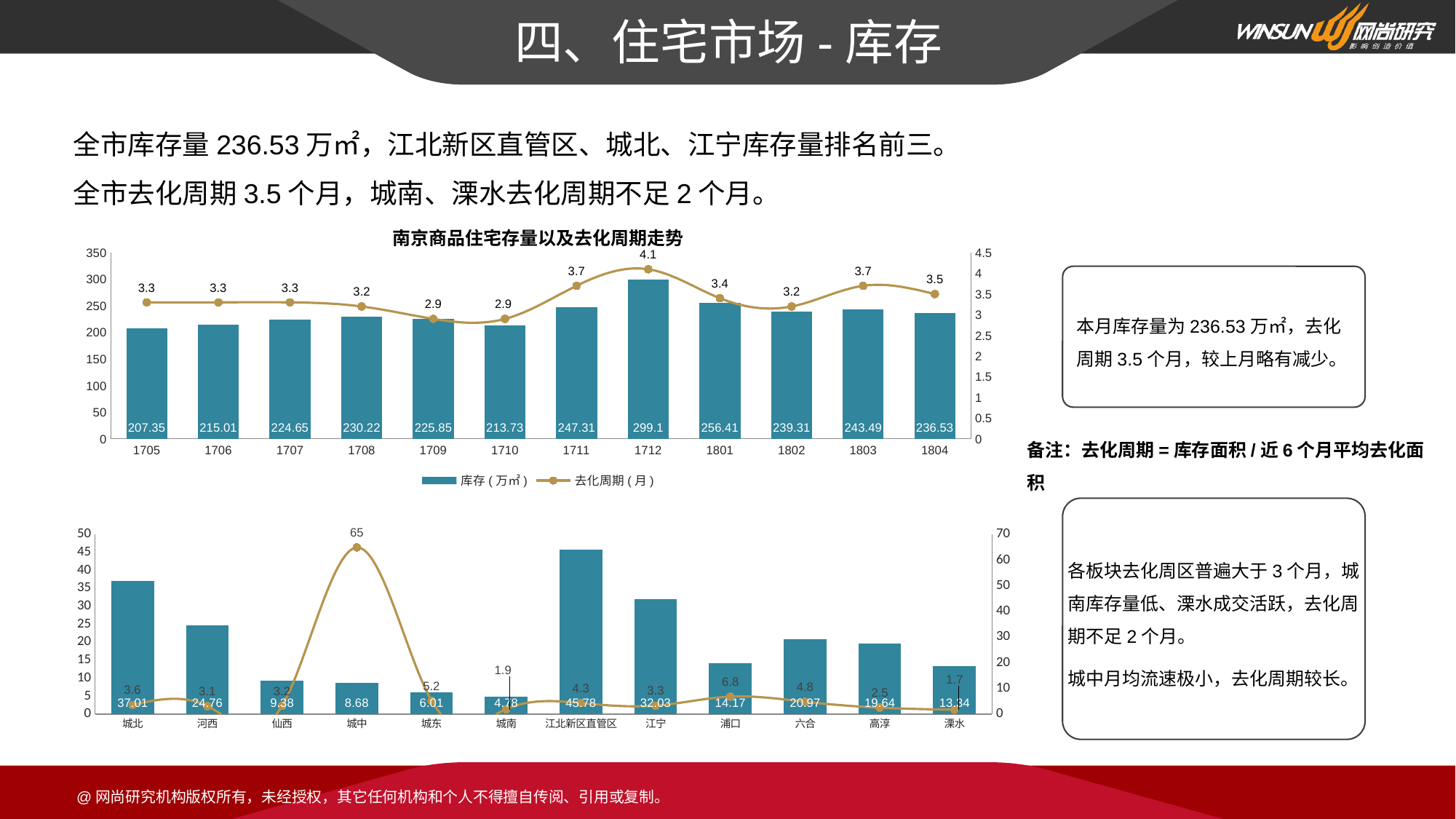

# 四、住宅市场-库存
全市库存量236.53万㎡，江北新区直管区、城北、江宁库存量排名前三。
全市去化周期3.5个月，城南、溧水去化周期不足2个月。

### Chart

| Category | 库存(万㎡) | 去化周期(月) |
|---|---|---|
| 1705 | 207.35 | 3.3 |
| 1706 | 215.01 | 3.3 |
| 1707 | 224.65 | 3.3 |
| 1708 | 230.22 | 3.2 |
| 1709 | 225.85 | 2.9 |
| 1710 | 213.73 | 2.9 |
| 1711 | 247.31 | 3.7 |
| 1712 | 299.1 | 4.1 |
| 1801 | 256.41 | 3.4 |
| 1802 | 239.31 | 3.2 |
| 1803 | 243.49 | 3.7 |
| 1804 | 236.53 | 3.5 |
本月库存量为236.53万㎡，去化周期3.5个月，较上月略有减少。

各板块去化周区普遍大于3个月，城南库存量低、溧水成交活跃，去化周期不足2个月。
城中月均流速极小，去化周期较长。

### Chart

| Category | 库存(万㎡) | 去化周期(月) |
|---|---|---|
| 城北 | 37.01 | 3.6 |
| 河西 | 24.76 | 3.1 |
| 仙西 | 9.38 | 3.2 |
| 城中 | 8.68 | 65.0 |
| 城东 | 6.01 | 5.2 |
| 城南 | 4.78 | 1.9 |
| 江北新区直管区 | 45.78 | 4.3 |
| 江宁 | 32.03 | 3.3 |
| 浦口 | 14.17 | 6.8 |
| 六合 | 20.97 | 4.8 |
| 高淳 | 19.64 | 2.5 |
| 溧水 | 13.34 | 1.7 |